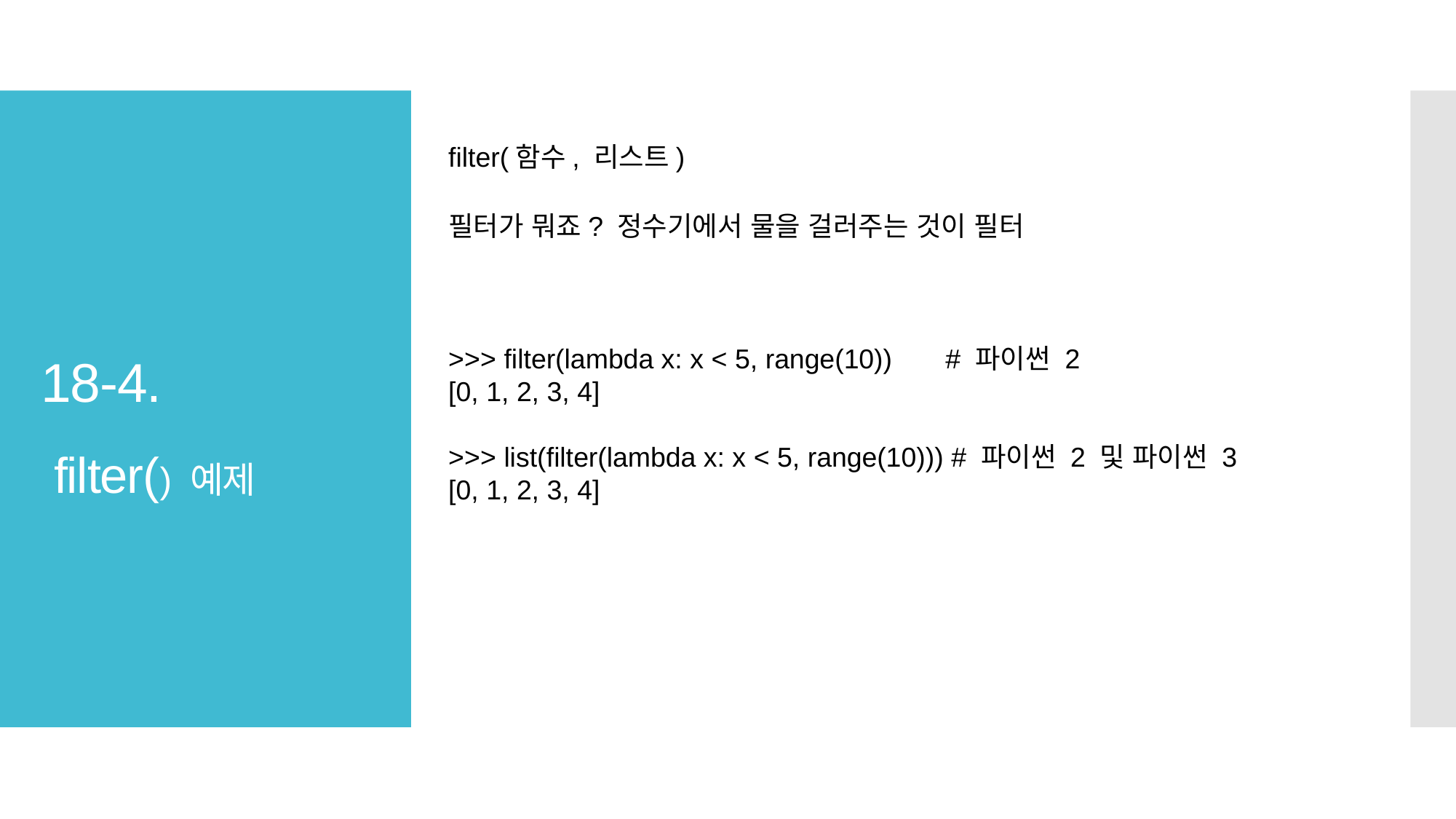

# 18-4. filter() 예제
filter(함수, 리스트)
필터가 뭐죠? 정수기에서 물을 걸러주는 것이 필터
>>> filter(lambda x: x < 5, range(10))       # 파이썬 2
[0, 1, 2, 3, 4]

>>> list(filter(lambda x: x < 5, range(10))) # 파이썬 2 및 파이썬 3
[0, 1, 2, 3, 4]